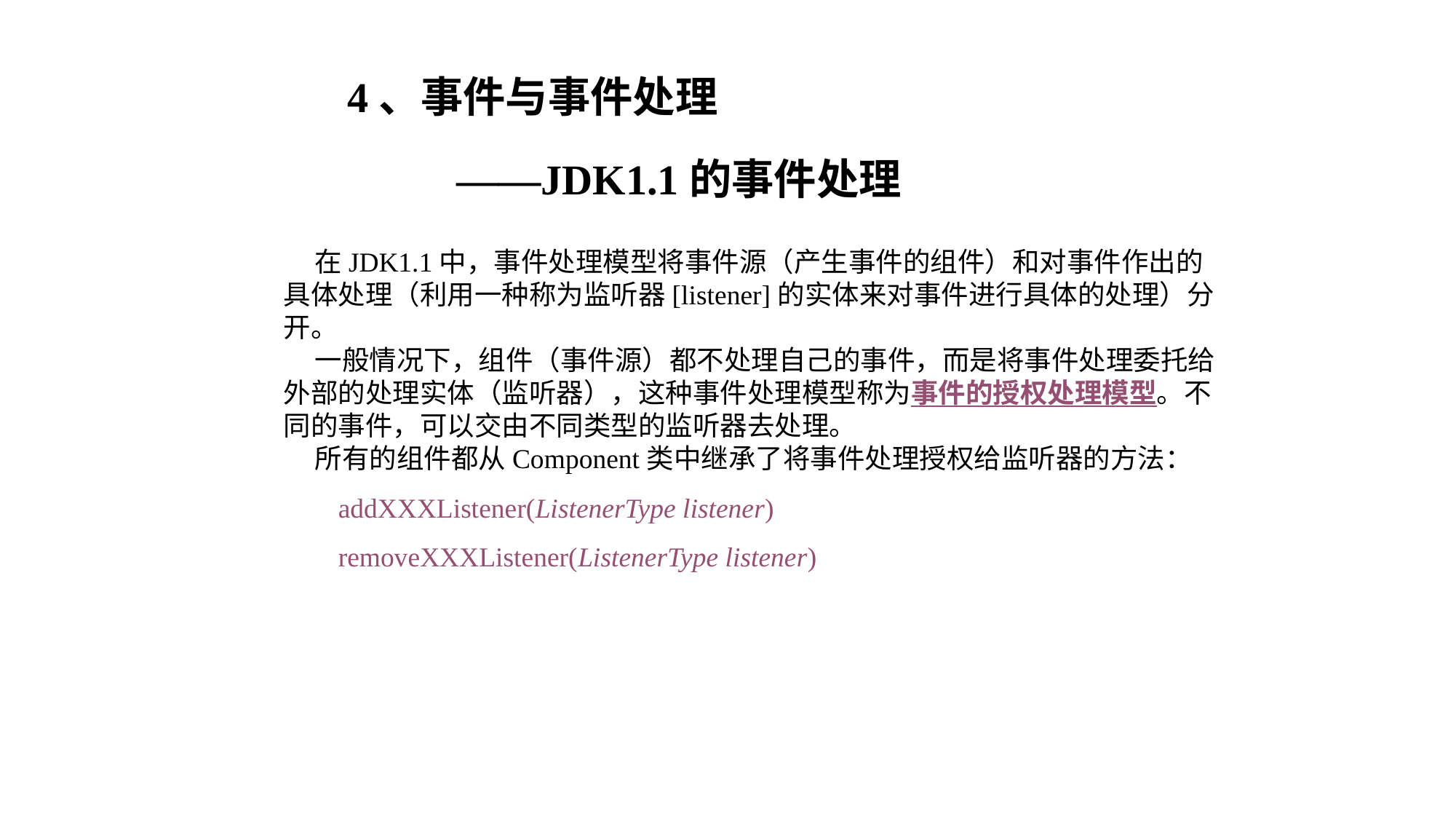

4、事件与事件处理
	——JDK1.1的事件处理
    在JDK1.1中，事件处理模型将事件源（产生事件的组件）和对事件作出的具体处理（利用一种称为监听器[listener]的实体来对事件进行具体的处理）分开。
    一般情况下，组件（事件源）都不处理自己的事件，而是将事件处理委托给外部的处理实体（监听器），这种事件处理模型称为事件的授权处理模型。不同的事件，可以交由不同类型的监听器去处理。
    所有的组件都从Component类中继承了将事件处理授权给监听器的方法：
addXXXListener(ListenerType listener)
removeXXXListener(ListenerType listener)